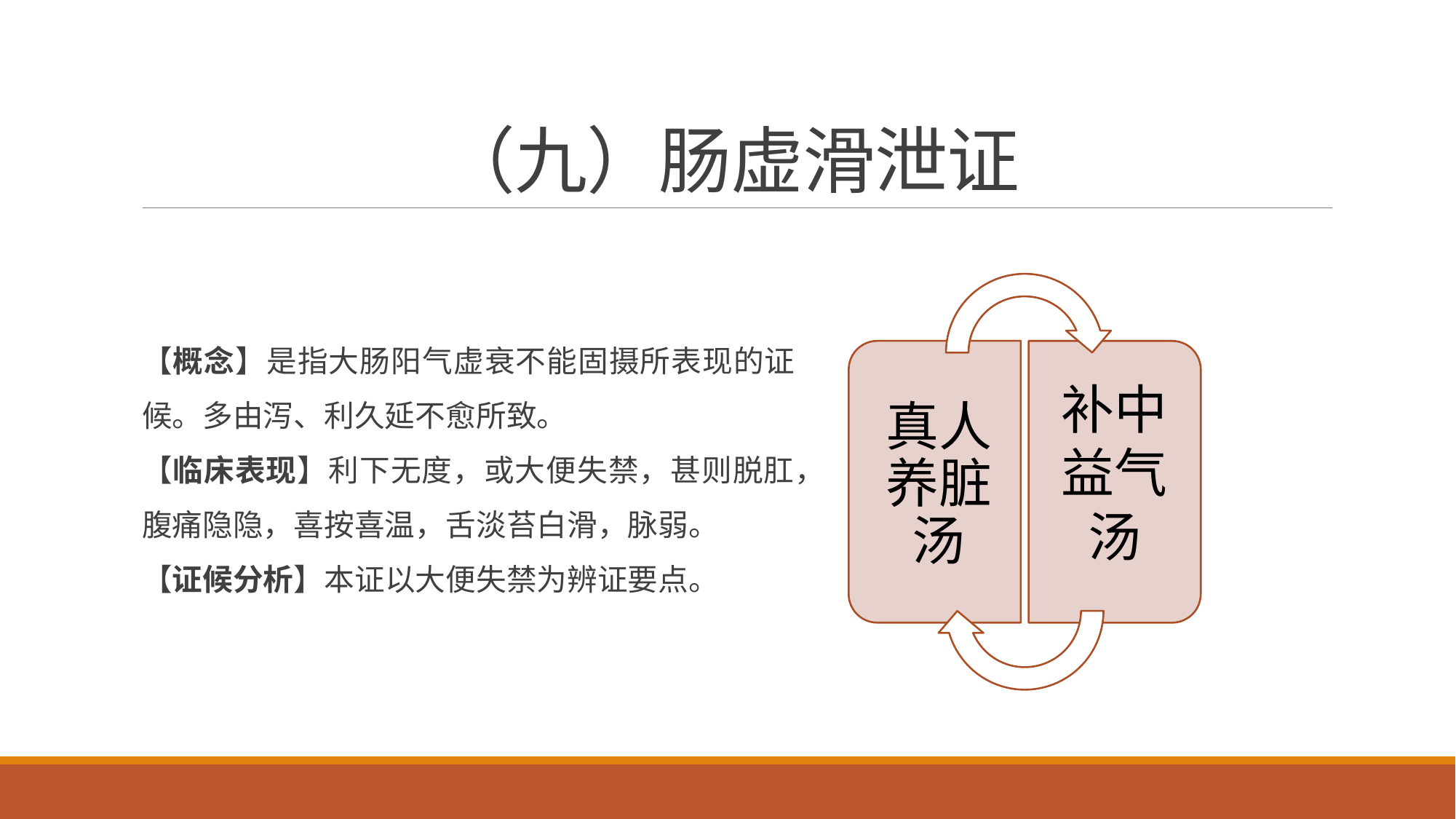

# （九）肠虚滑泄证
【概念】是指大肠阳气虚衰不能固摄所表现的证候。多由泻、利久延不愈所致。
【临床表现】利下无度，或大便失禁，甚则脱肛，腹痛隐隐，喜按喜温，舌淡苔白滑，脉弱。
【证候分析】本证以大便失禁为辨证要点。
真人养脏汤
补中益气汤